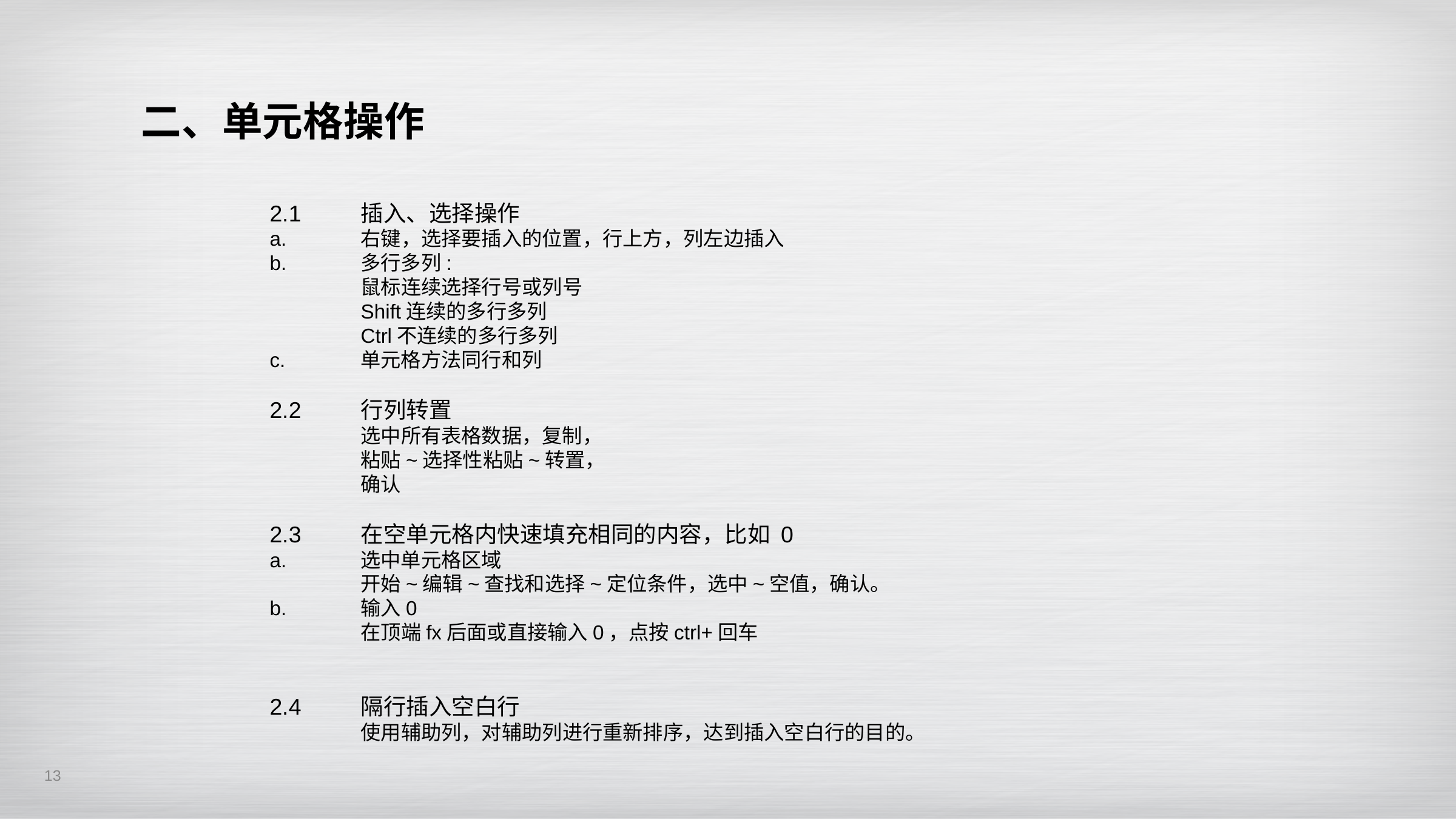

二、单元格操作
2.1	插入、选择操作
a.	右键，选择要插入的位置，行上方，列左边插入
b.	多行多列:
	鼠标连续选择行号或列号
	Shift连续的多行多列
	Ctrl不连续的多行多列
c.	单元格方法同行和列

2.2	行列转置
	选中所有表格数据，复制，
	粘贴~选择性粘贴~转置，
	确认

2.3	在空单元格内快速填充相同的内容，比如 0
a.	选中单元格区域
	开始~编辑~查找和选择~定位条件，选中~空值，确认。
b.	输入0
	在顶端fx后面或直接输入0，点按ctrl+回车

2.4	隔行插入空白行
	使用辅助列，对辅助列进行重新排序，达到插入空白行的目的。